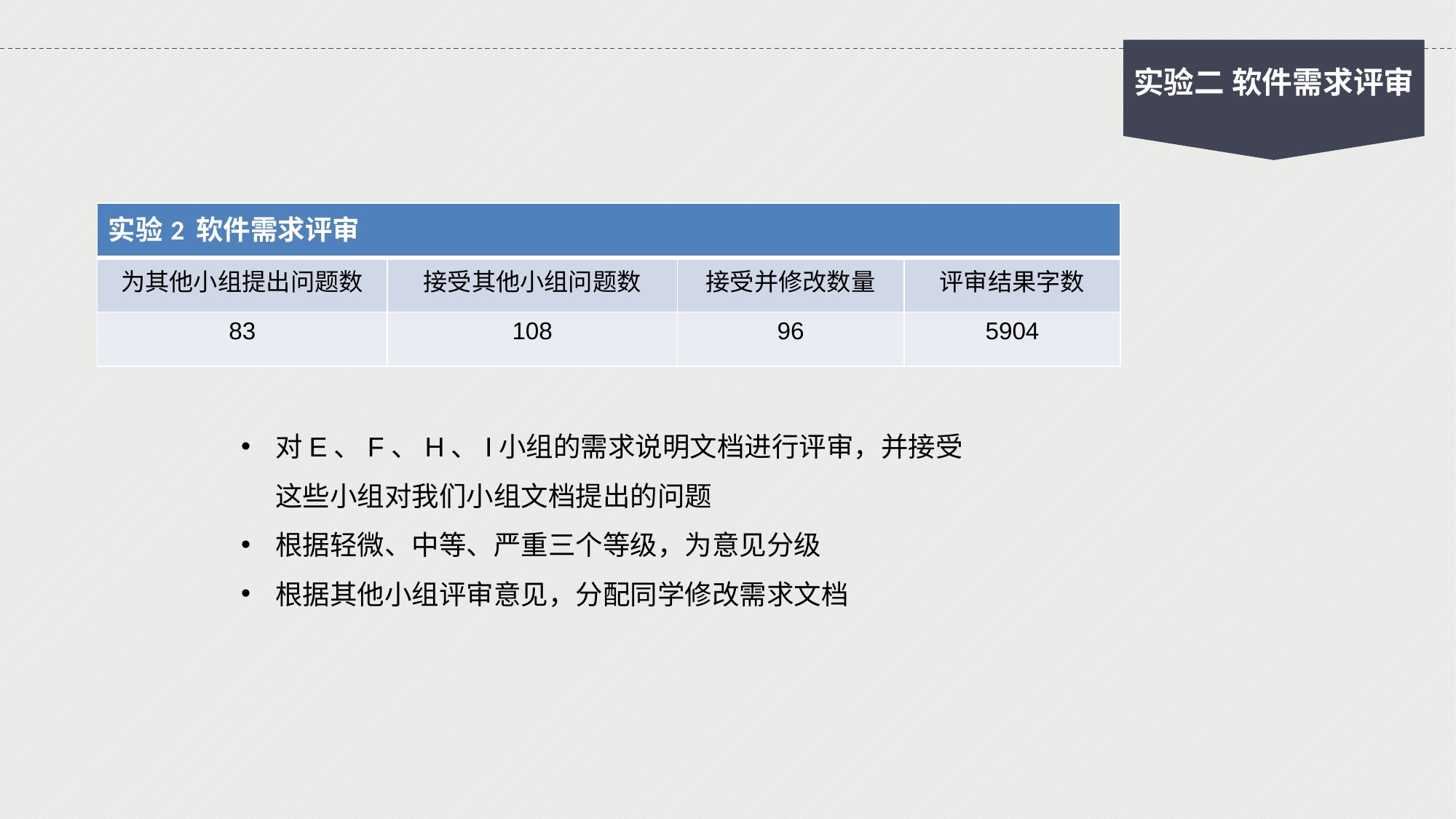

实验二 软件需求评审
| 实验2 软件需求评审 |  |  |  |
| --- | --- | --- | --- |
| 为其他小组提出问题数 | 接受其他小组问题数 | 接受并修改数量 | 评审结果字数 |
| 83 | 108 | 96 | 5904 |
对E、F、H、I小组的需求说明文档进行评审，并接受这些小组对我们小组文档提出的问题
根据轻微、中等、严重三个等级，为意见分级
根据其他小组评审意见，分配同学修改需求文档